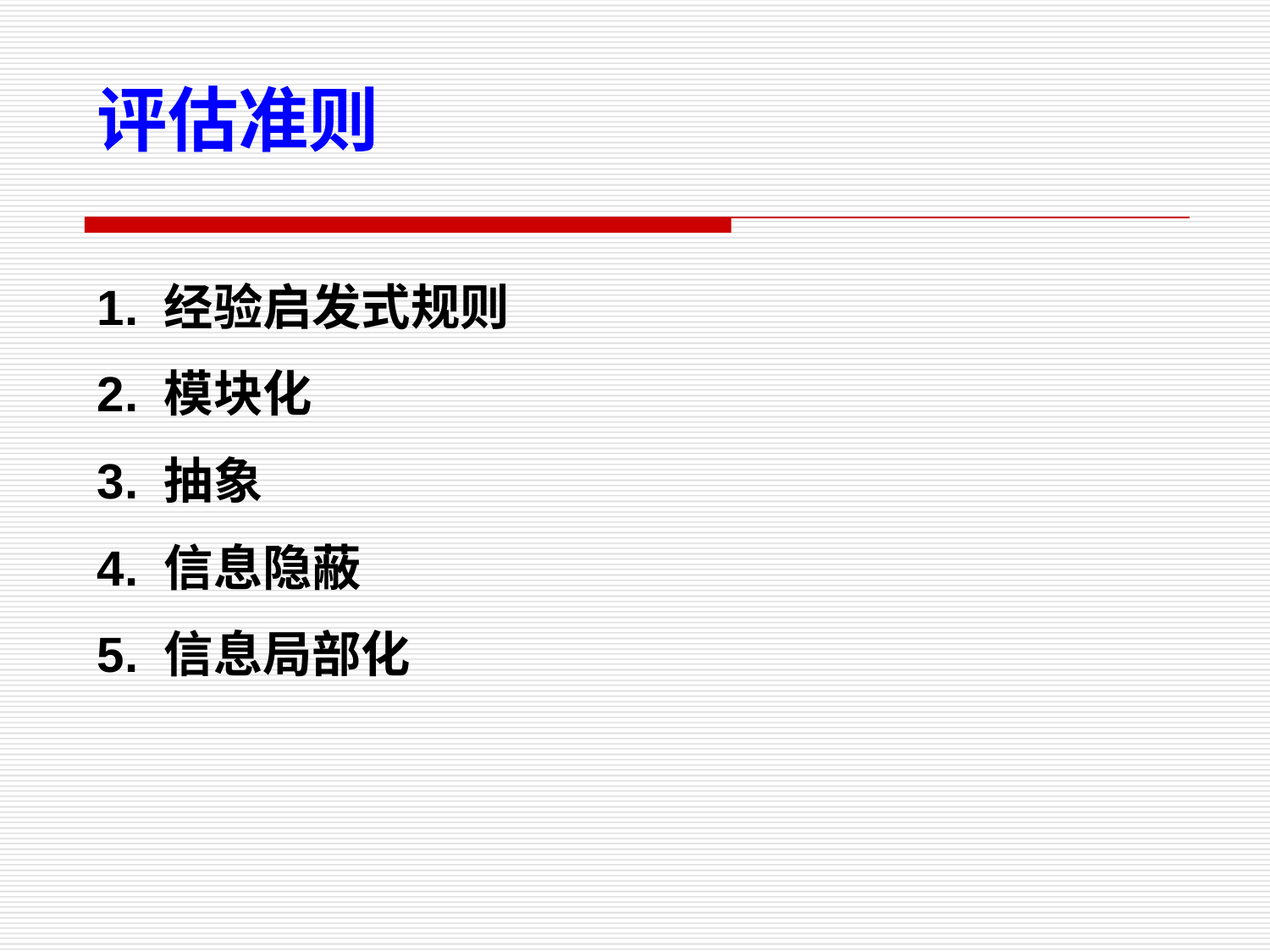

评估准则
1. 经验启发式规则
2. 模块化
3. 抽象
4. 信息隐蔽
5. 信息局部化